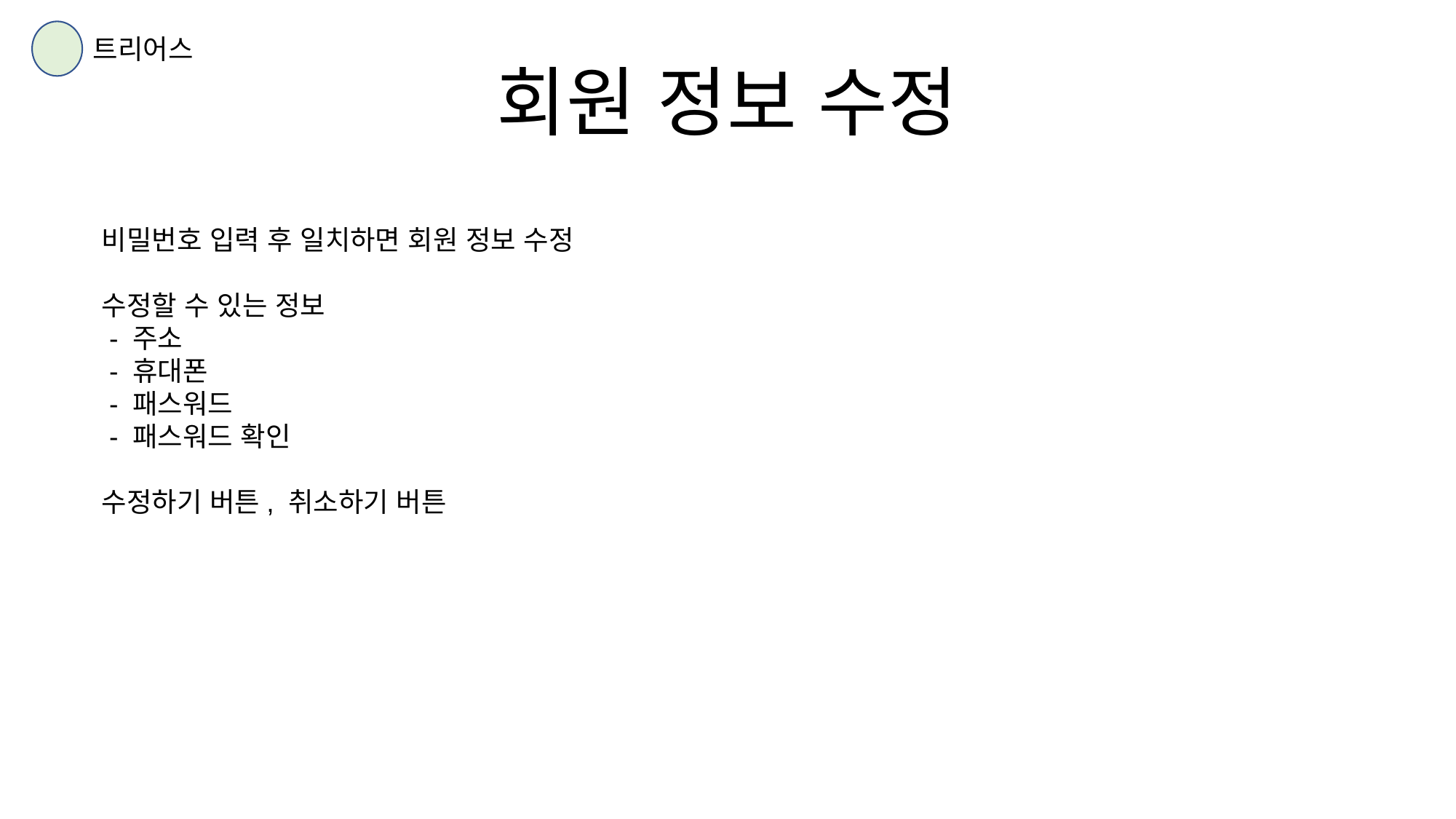

트리어스
회원 정보 수정
비밀번호 입력 후 일치하면 회원 정보 수정

수정할 수 있는 정보
 - 주소
 - 휴대폰
 - 패스워드
 - 패스워드 확인

수정하기 버튼, 취소하기 버튼